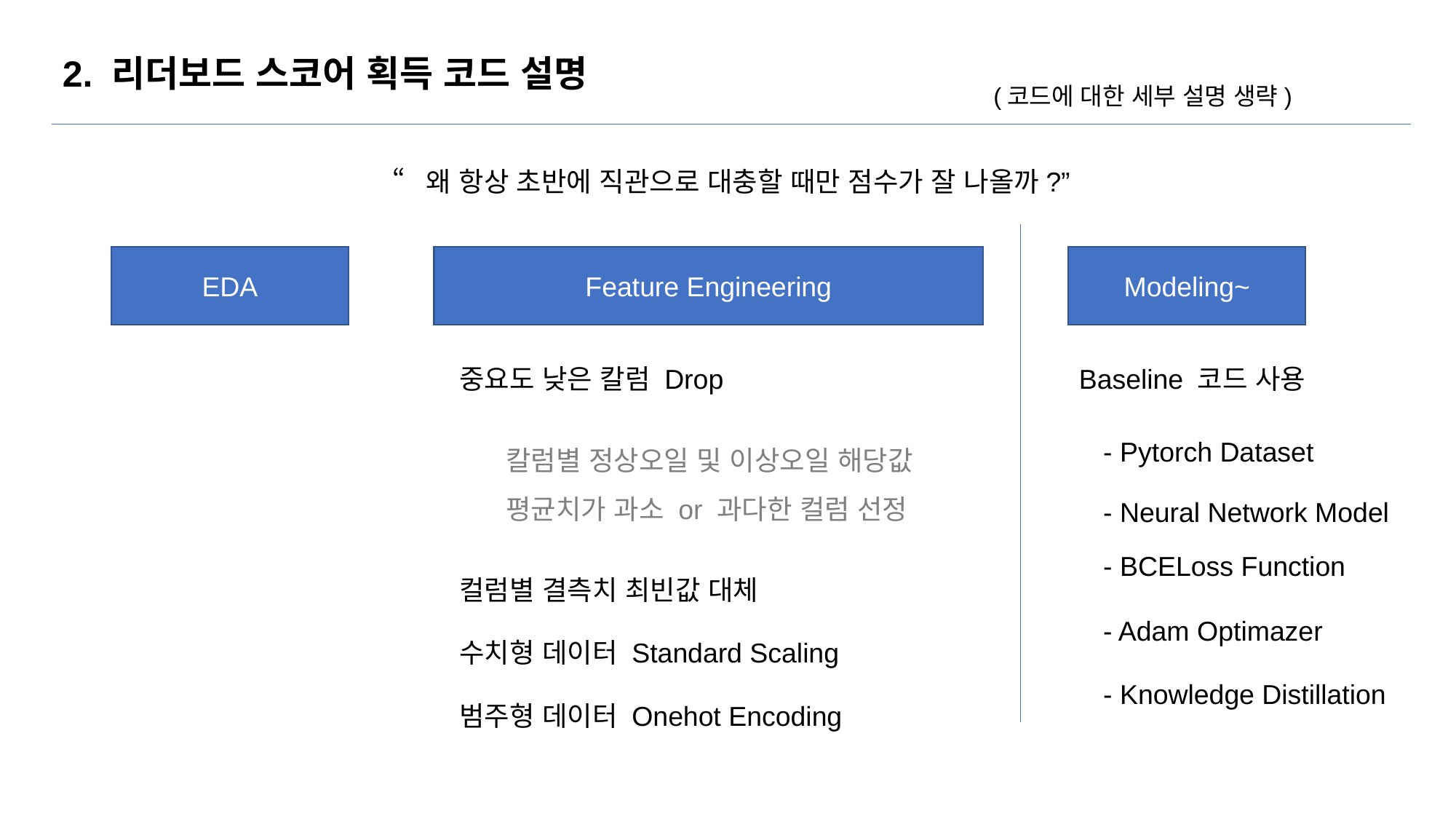

2. 리더보드 스코어 획득 코드 설명
(코드에 대한 세부 설명 생략)
“왜 항상 초반에 직관으로 대충할 때만 점수가 잘 나올까?”
EDA
Feature Engineering
Modeling~
중요도 낮은 칼럼 Drop
Baseline 코드 사용
칼럼별 정상오일 및 이상오일 해당값
평균치가 과소 or 과다한 컬럼 선정
- Pytorch Dataset
- Neural Network Model
- BCELoss Function
컬럼별 결측치 최빈값 대체
- Adam Optimazer
수치형 데이터 Standard Scaling
- Knowledge Distillation
범주형 데이터 Onehot Encoding